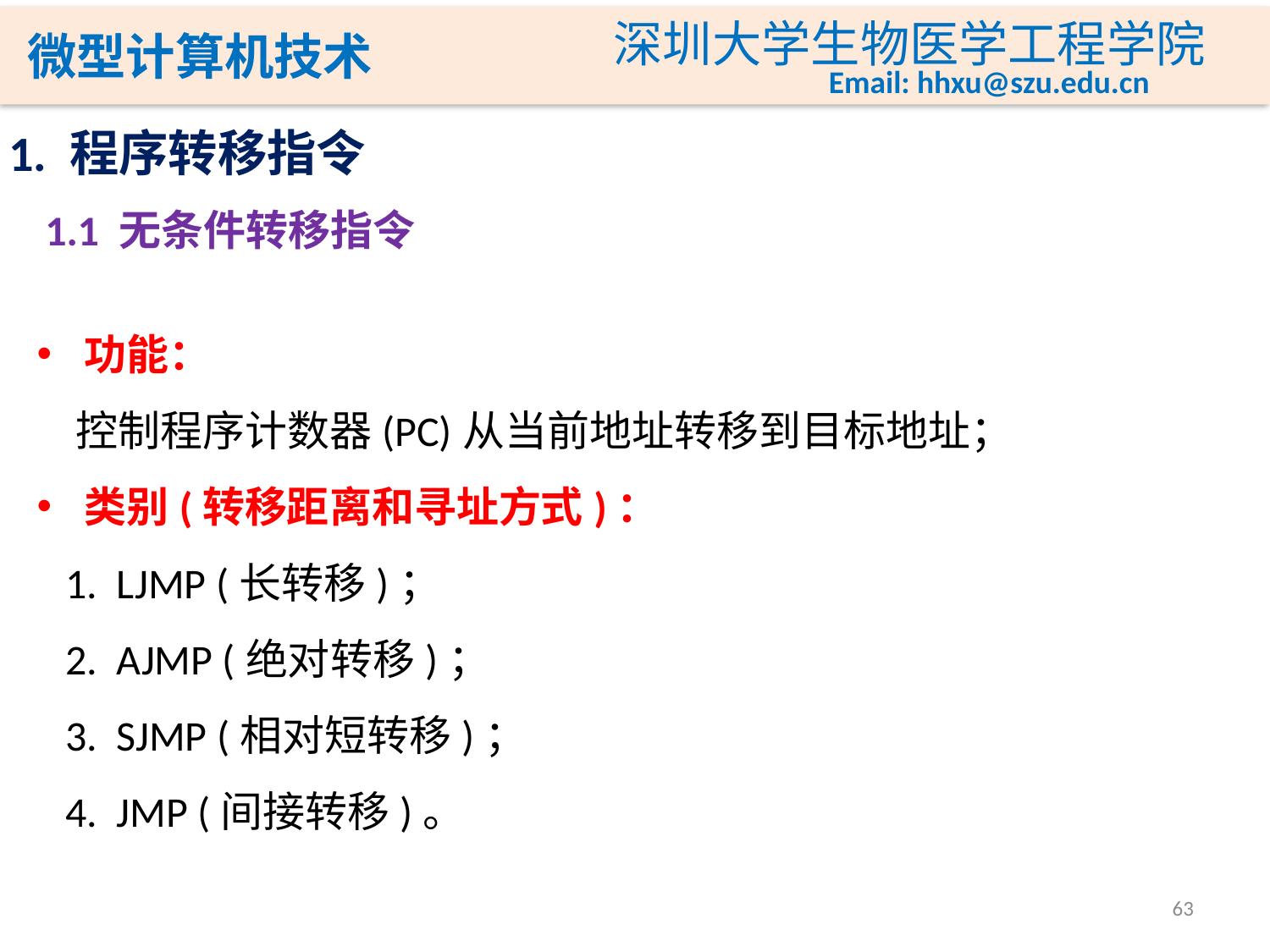

1. 程序转移指令
1.1 无条件转移指令
功能：
   控制程序计数器(PC)从当前地址转移到目标地址；
类别(转移距离和寻址方式)：
   1.  LJMP (长转移)；
   2.  AJMP (绝对转移)；
   3.  SJMP (相对短转移)；
   4.  JMP (间接转移)。
63